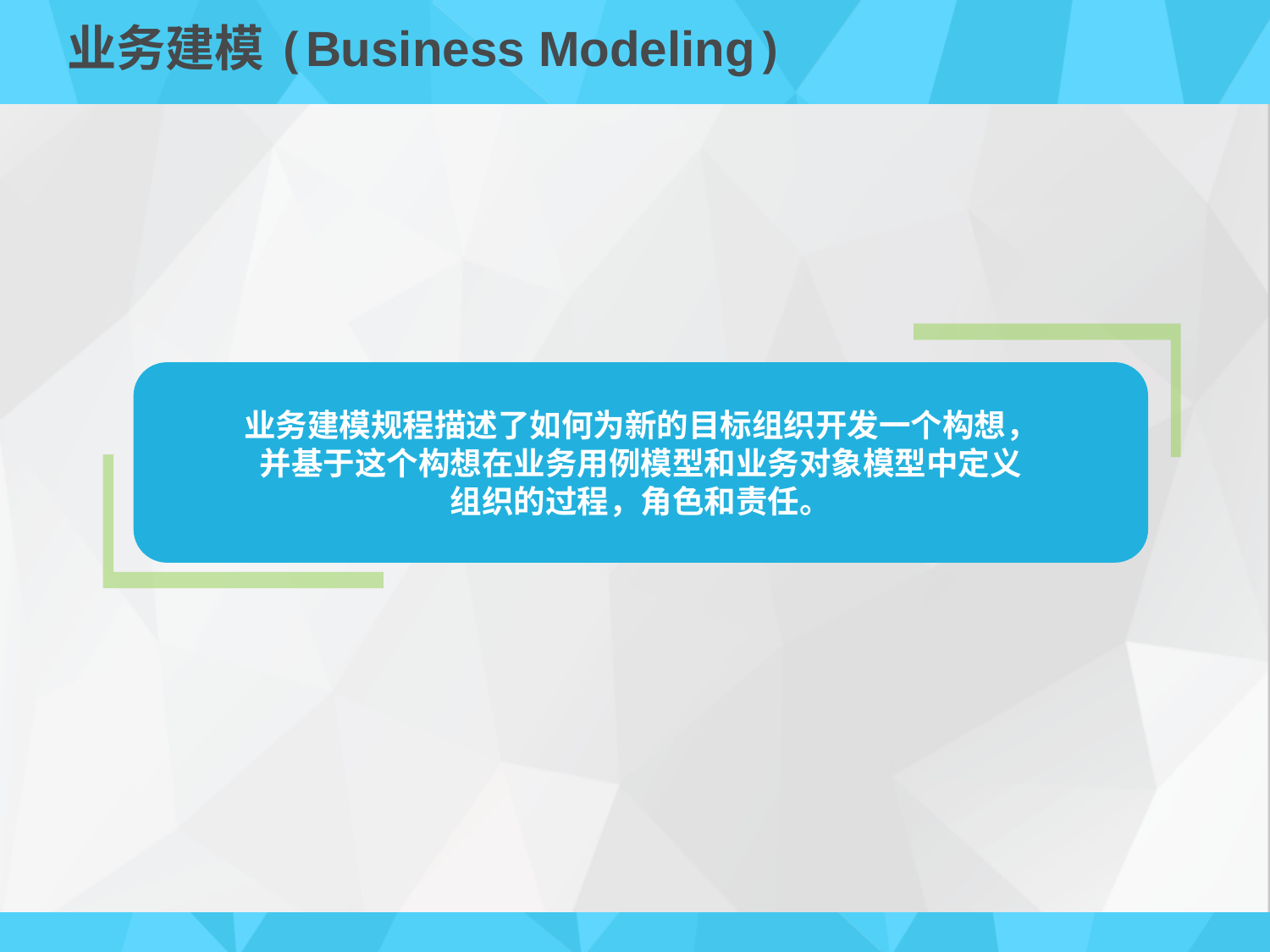

# 业务建模(Business Modeling)

业务建模规程描述了如何为新的目标组织开发一个构想，
并基于这个构想在业务用例模型和业务对象模型中定义
组织的过程，角色和责任。